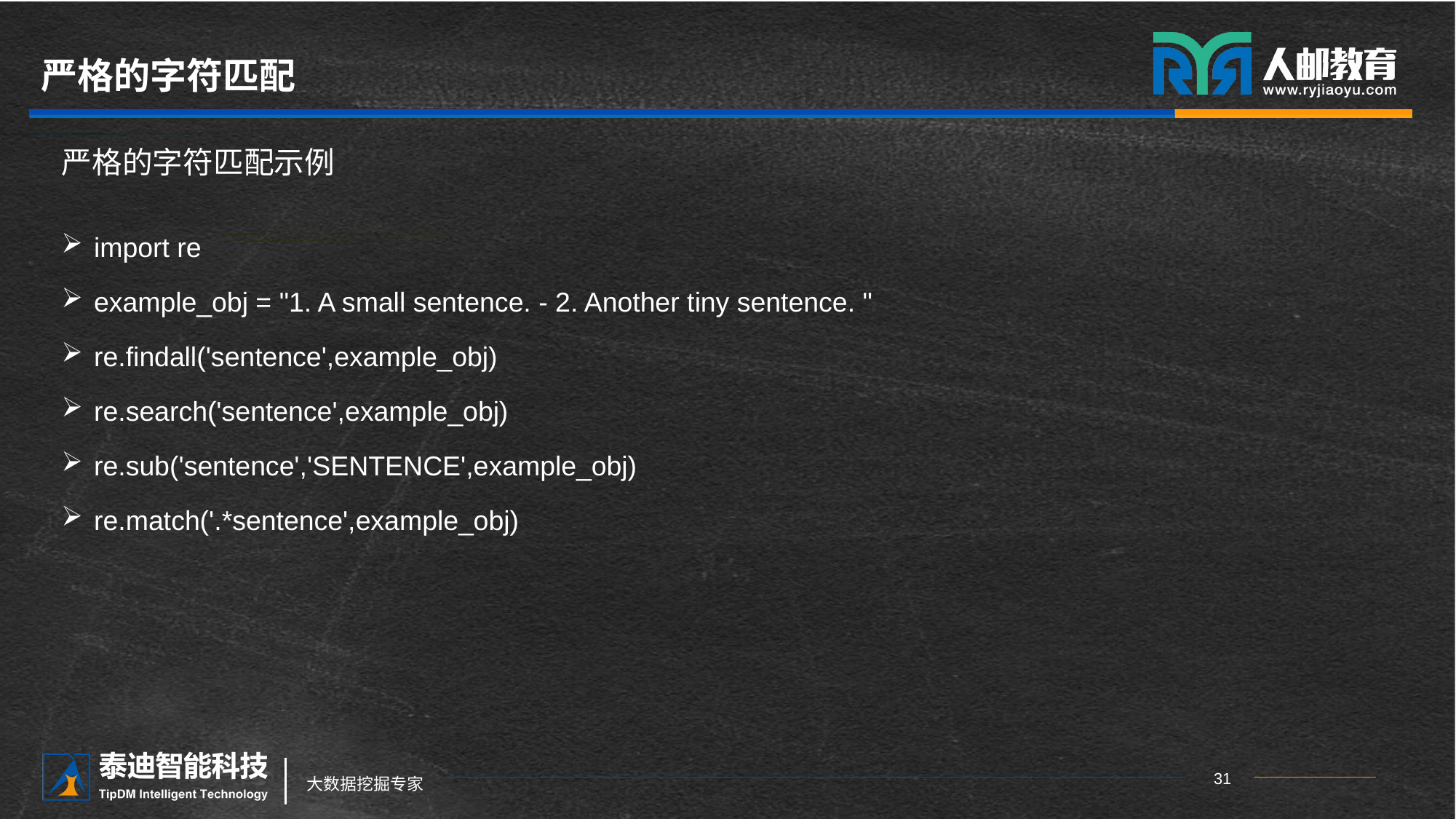

# 严格的字符匹配

严格的字符匹配示例

import re
example_obj = "1. A small sentence. - 2. Another tiny sentence. "
re.findall('sentence',example_obj)
re.search('sentence',example_obj)
re.sub('sentence','SENTENCE',example_obj)
re.match('.*sentence',example_obj)